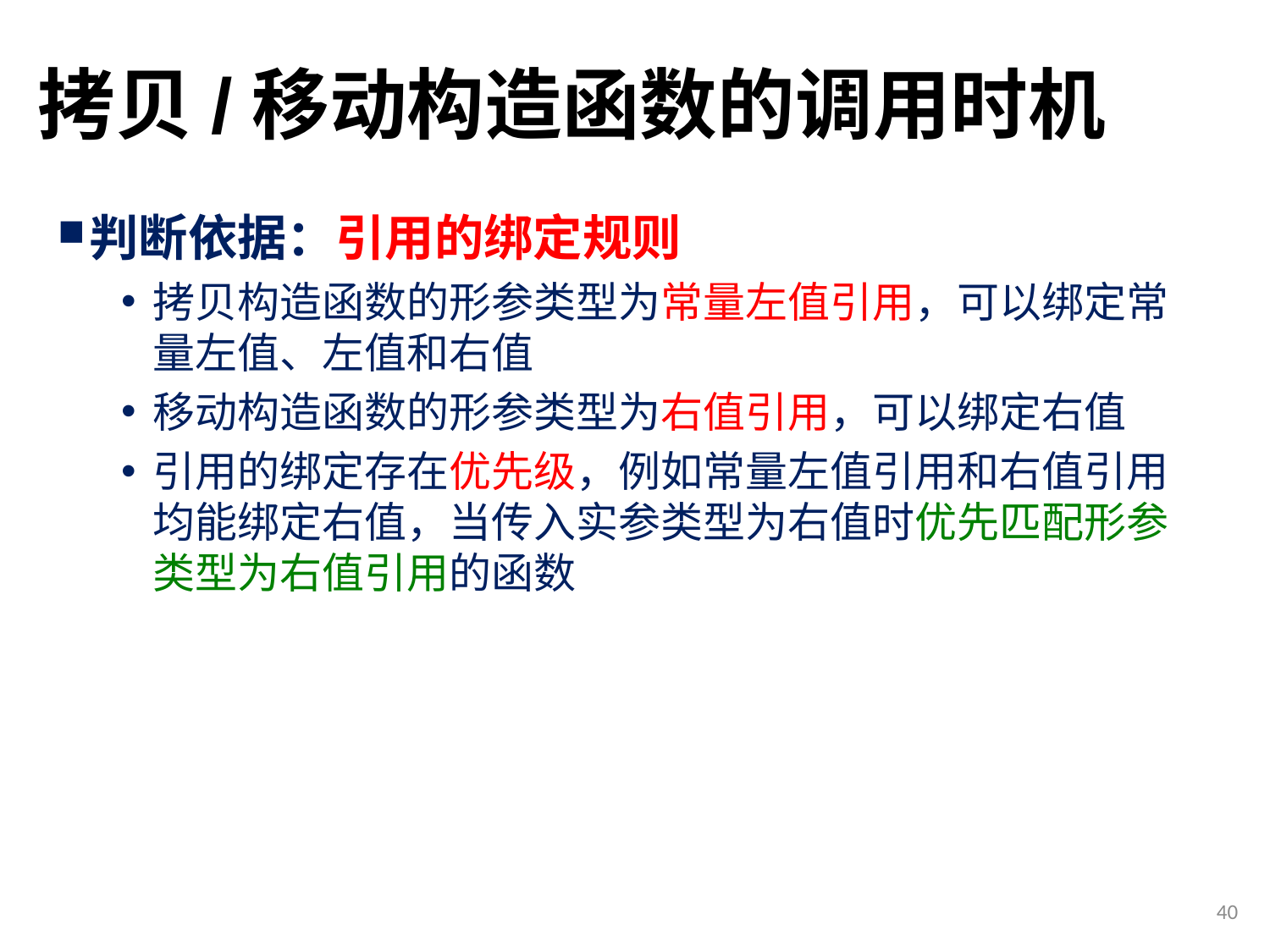

# 拷贝/移动构造函数的调用时机
判断依据：引用的绑定规则
拷贝构造函数的形参类型为常量左值引用，可以绑定常量左值、左值和右值
移动构造函数的形参类型为右值引用，可以绑定右值
引用的绑定存在优先级，例如常量左值引用和右值引用均能绑定右值，当传入实参类型为右值时优先匹配形参类型为右值引用的函数

40